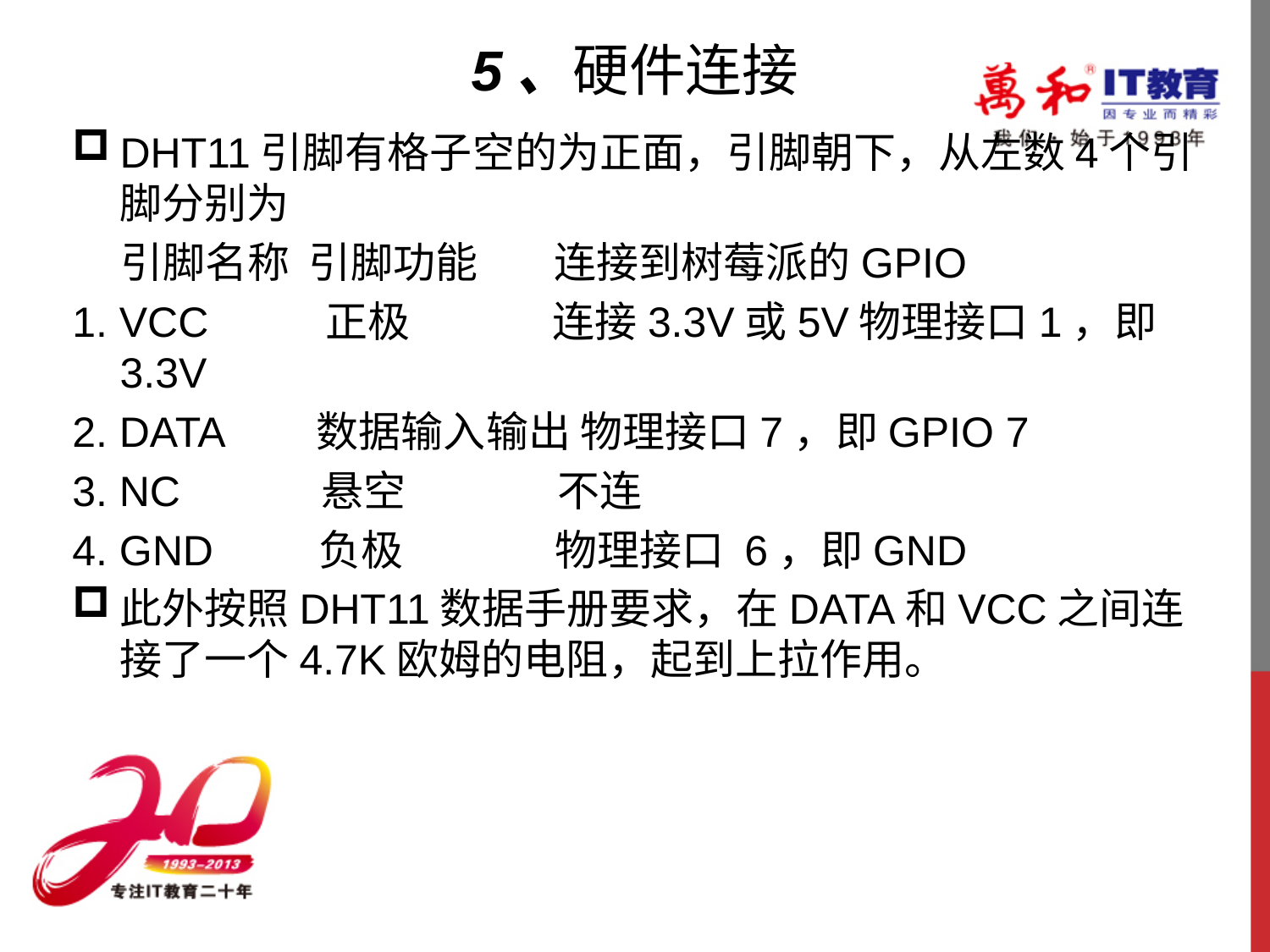

# 5、硬件连接
DHT11引脚有格子空的为正面，引脚朝下，从左数4个引脚分别为
    引脚名称  引脚功能        连接到树莓派的GPIO
1. VCC         正极               连接3.3V或5V物理接口1，即3.3V
2. DATA       数据输入输出 物理接口7，即GPIO 7
3. NC           悬空                不连
4. GND        负极                物理接口 6，即GND
此外按照DHT11数据手册要求，在DATA和VCC之间连接了一个4.7K欧姆的电阻，起到上拉作用。